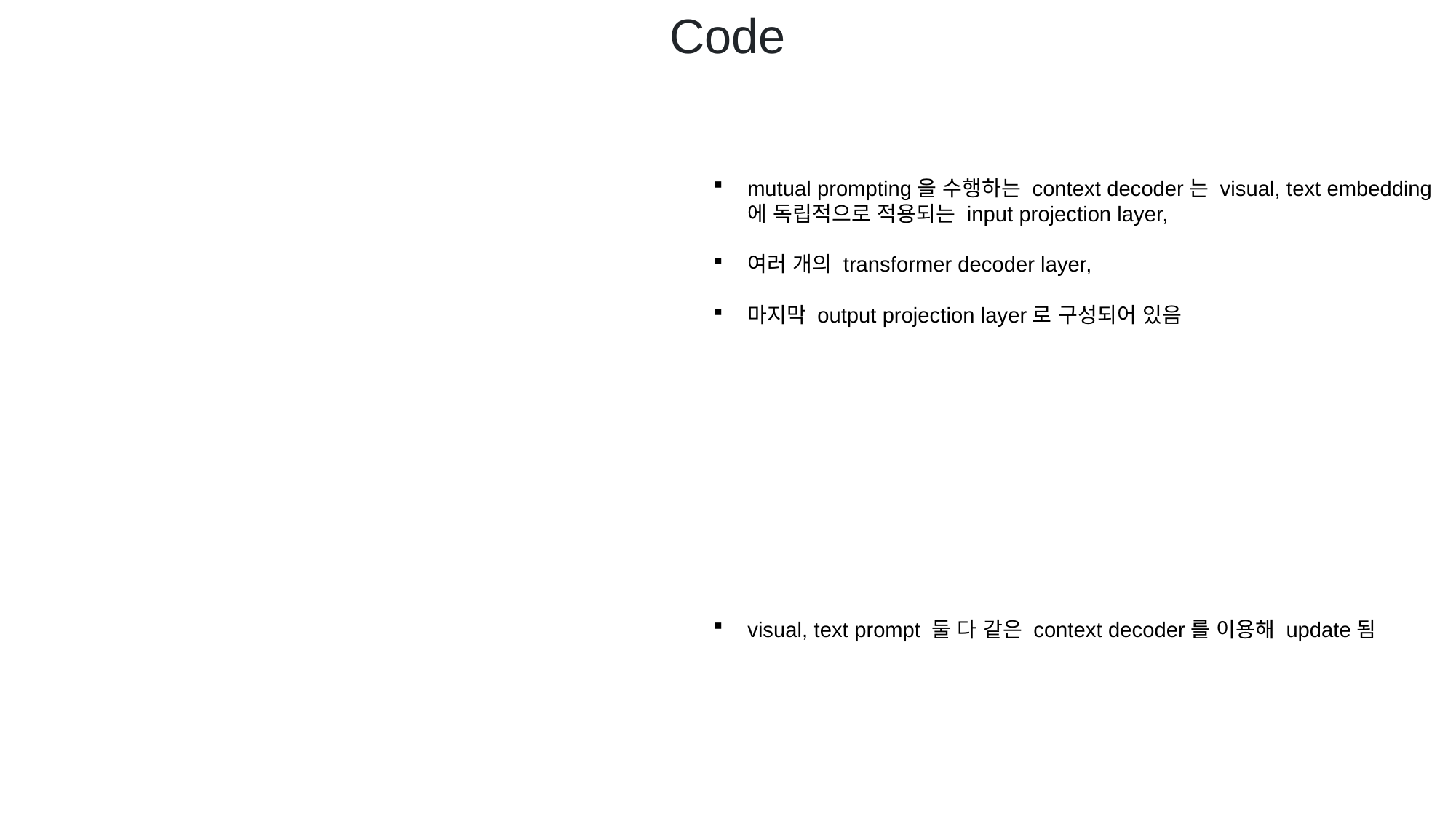

Code
mutual prompting을 수행하는 context decoder는 visual, text embedding에 독립적으로 적용되는 input projection layer,

여러 개의 transformer decoder layer,

마지막 output projection layer로 구성되어 있음
visual, text prompt 둘 다 같은 context decoder를 이용해 update됨